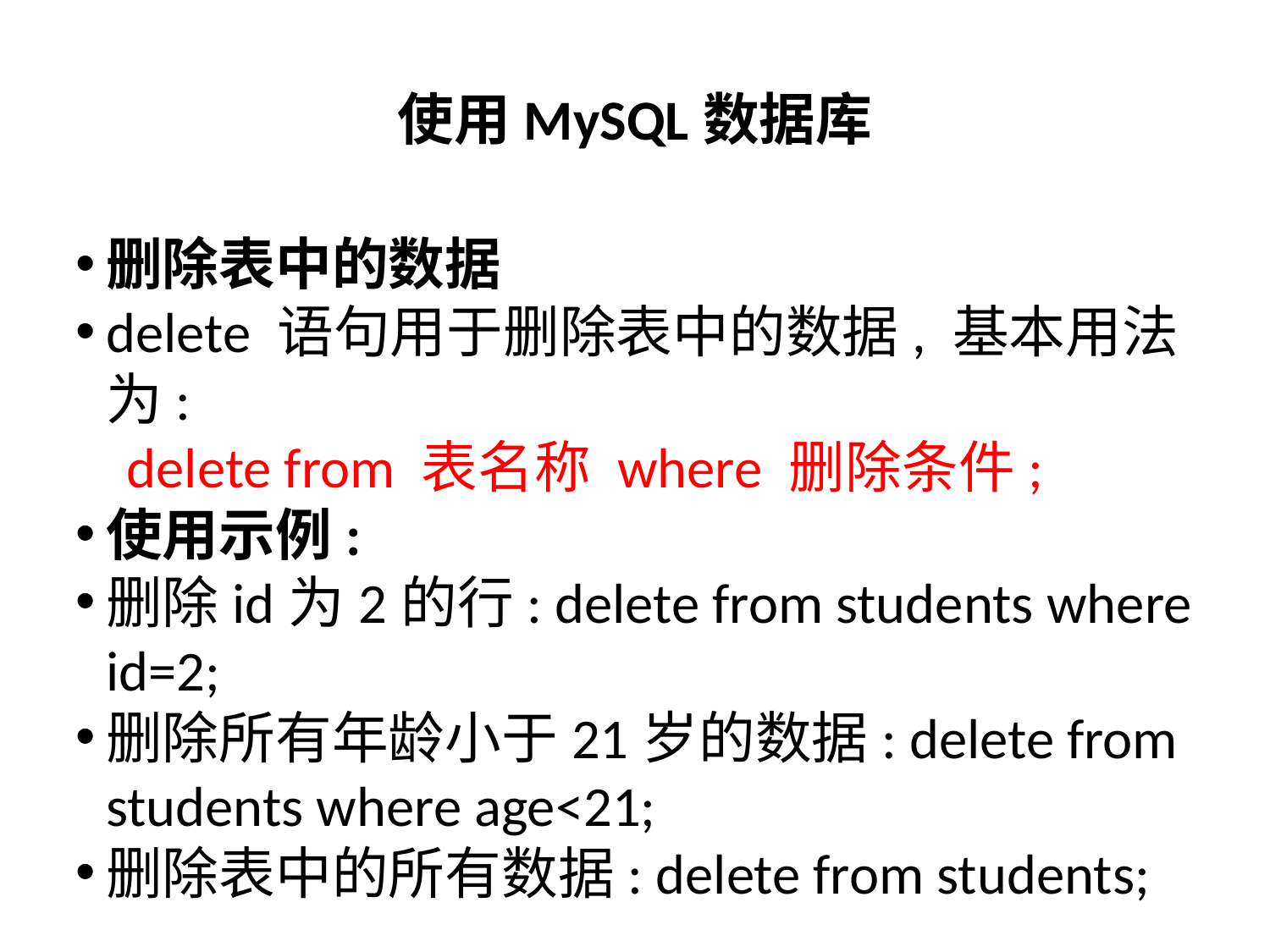

使用MySQL数据库
删除表中的数据
delete 语句用于删除表中的数据, 基本用法为:
    delete from 表名称 where 删除条件;
使用示例:
删除id为2的行: delete from students where id=2;
删除所有年龄小于21岁的数据: delete from students where age<21;
删除表中的所有数据: delete from students;